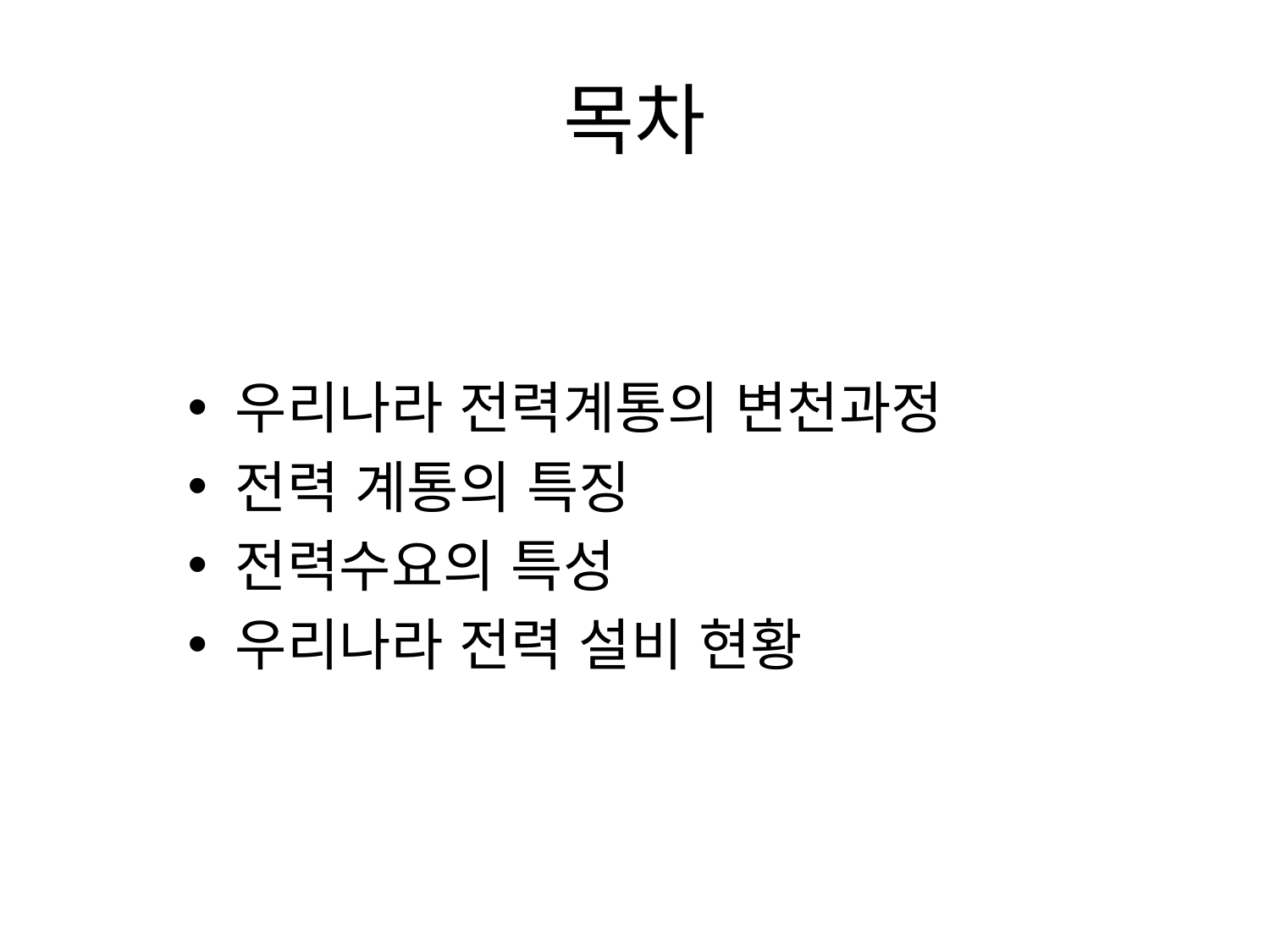

# 목차
우리나라 전력계통의 변천과정
전력 계통의 특징
전력수요의 특성
우리나라 전력 설비 현황